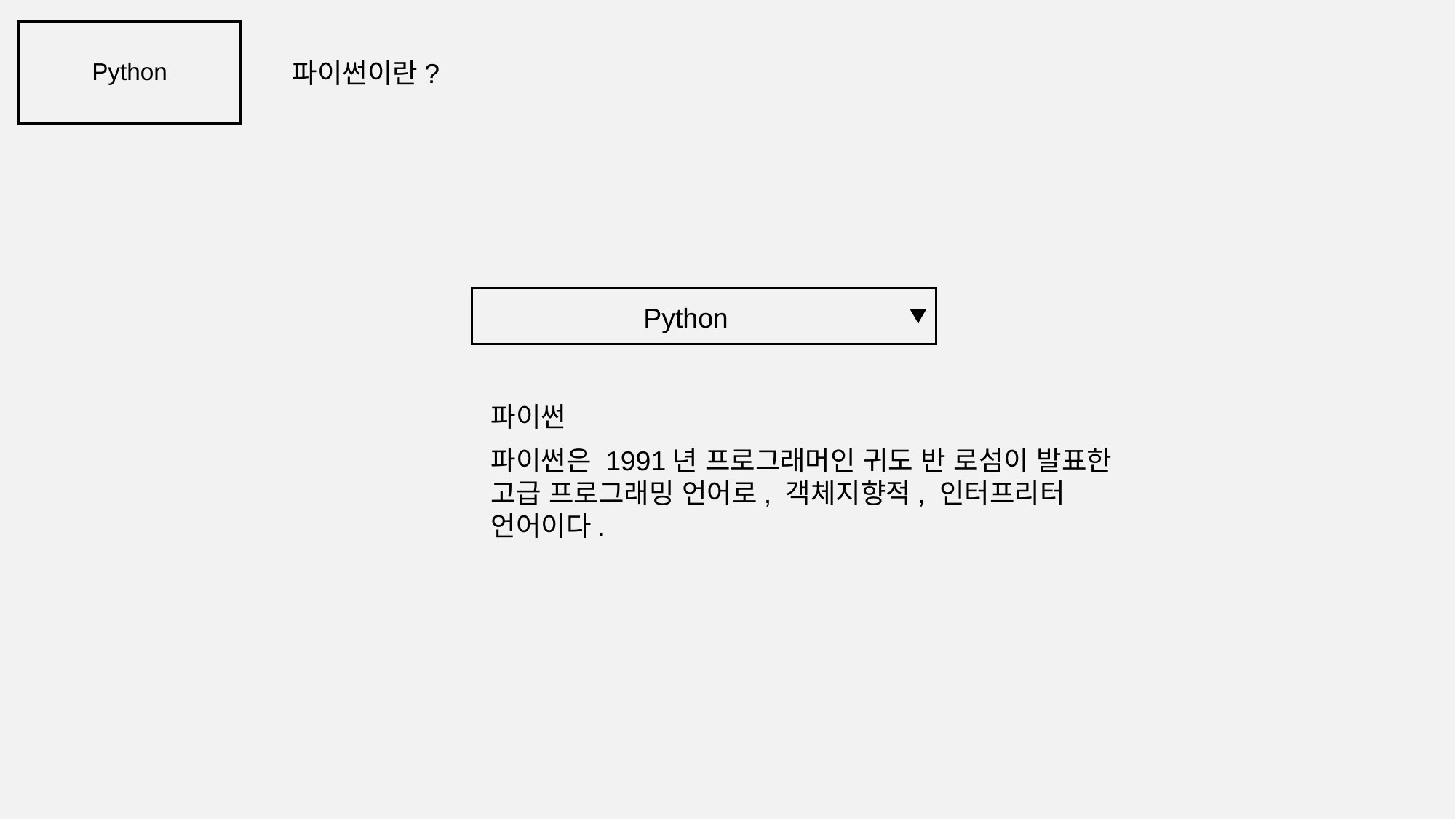

Python
파이썬이란?

Python

파이썬
파이썬은 1991년 프로그래머인 귀도 반 로섬이 발표한 고급 프로그래밍 언어로, 객체지향적, 인터프리터 언어이다.